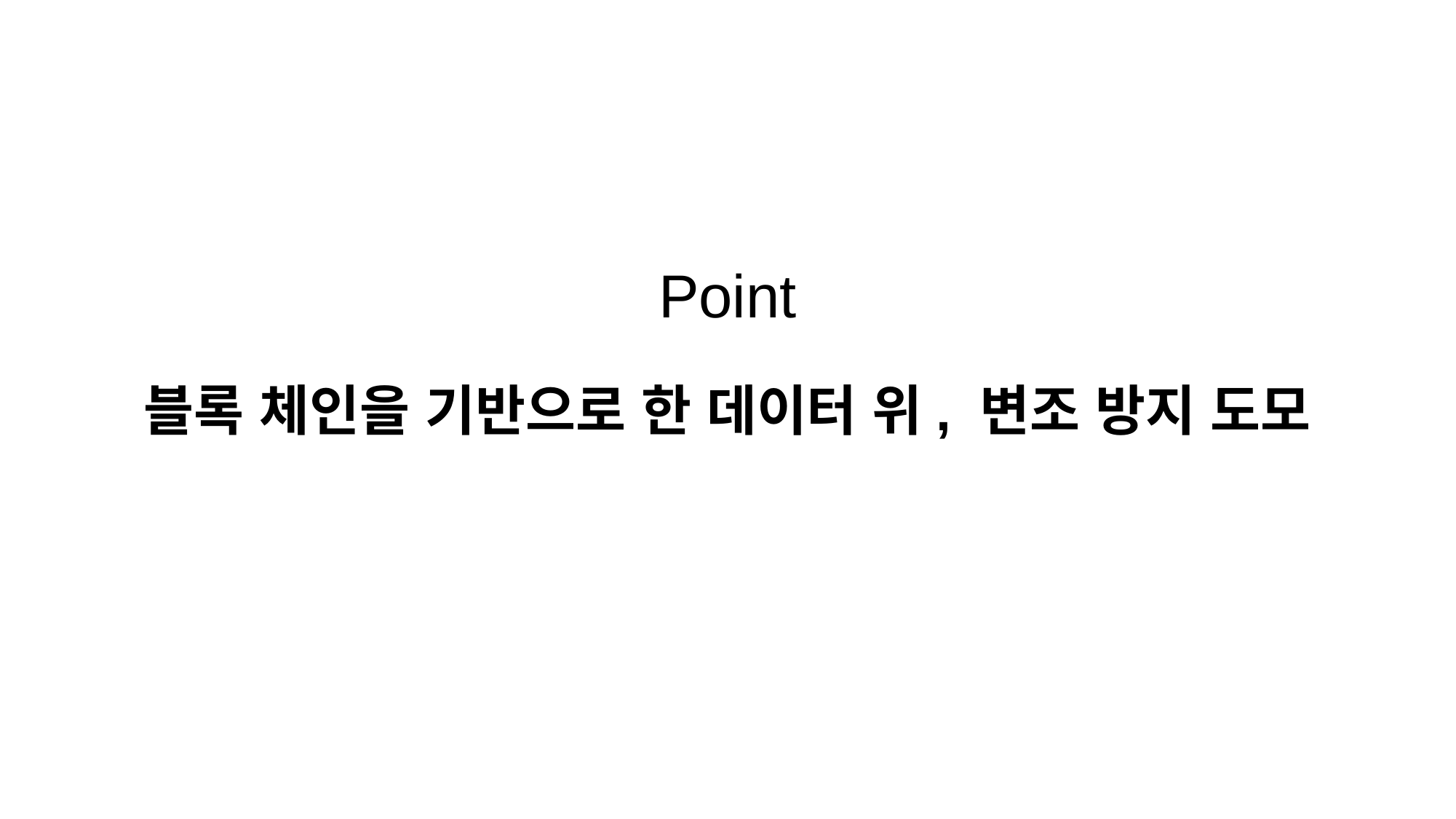

Point
블록 체인을 기반으로 한 데이터 위, 변조 방지 도모